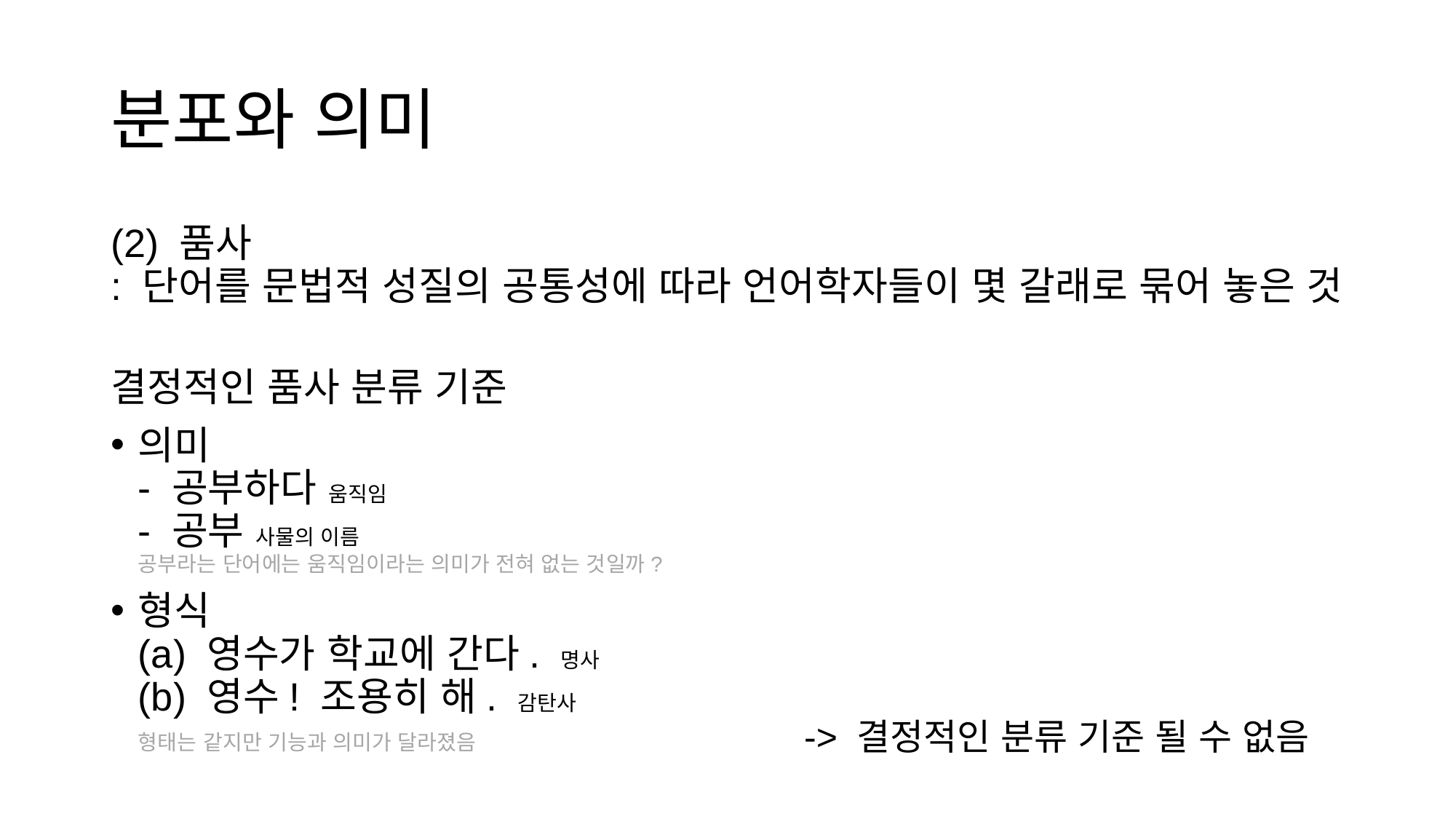

# 분포와 의미
(2) 품사
: 단어를 문법적 성질의 공통성에 따라 언어학자들이 몇 갈래로 묶어 놓은 것
결정적인 품사 분류 기준
의미
- 공부하다 움직임
- 공부 사물의 이름
공부라는 단어에는 움직임이라는 의미가 전혀 없는 것일까?
형식
(a) 영수가 학교에 간다. 명사
(b) 영수! 조용히 해. 감탄사
형태는 같지만 기능과 의미가 달라졌음			 -> 결정적인 분류 기준 될 수 없음